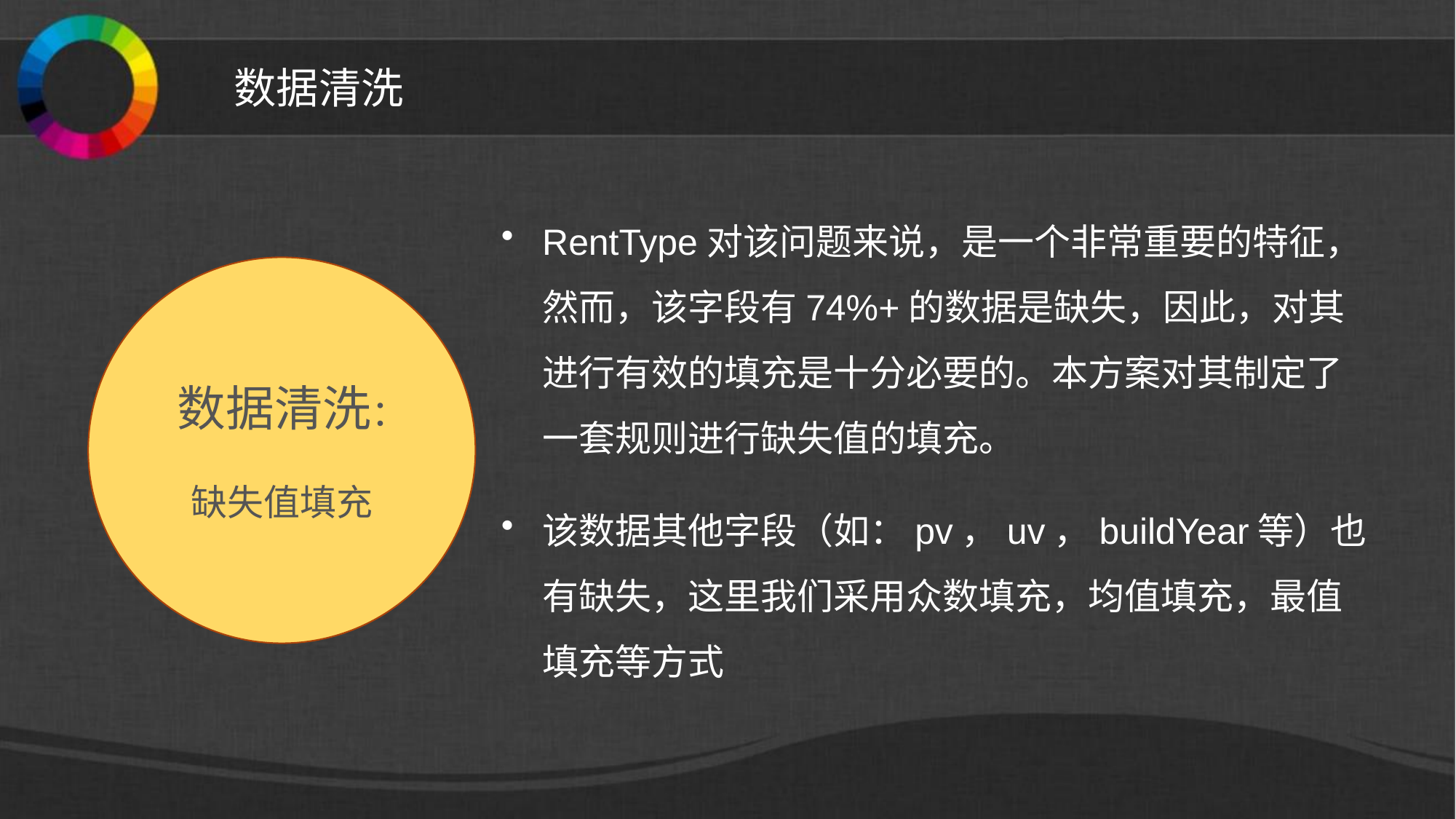

# 数据清洗
RentType对该问题来说，是一个非常重要的特征，然而，该字段有74%+的数据是缺失，因此，对其进行有效的填充是十分必要的。本方案对其制定了一套规则进行缺失值的填充。
该数据其他字段（如：pv，uv，buildYear等）也有缺失，这里我们采用众数填充，均值填充，最值填充等方式
数据清洗：

缺失值填充